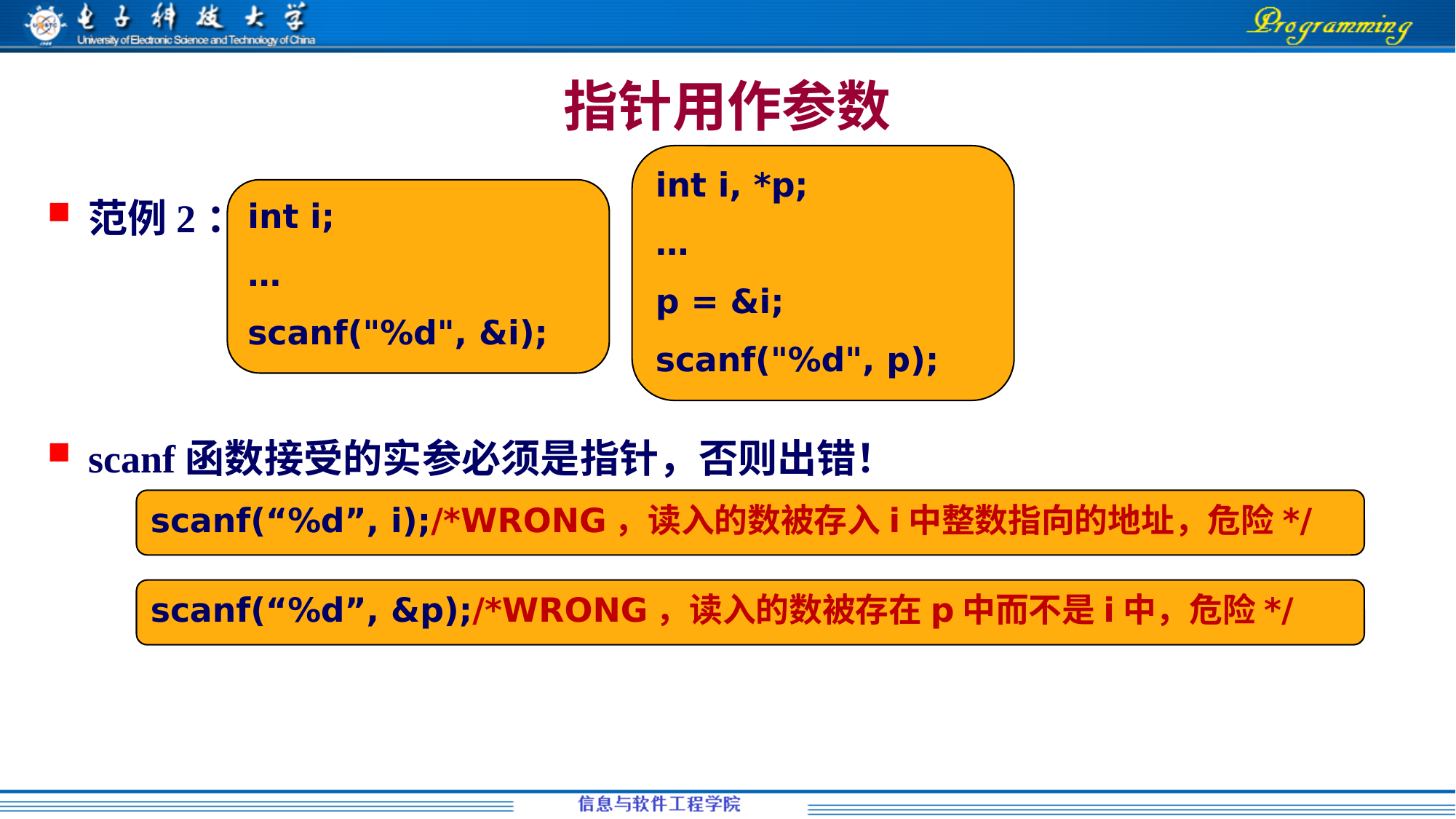

# 指针用作参数
int i, *p;
…
p = &i;
scanf("%d", p);
范例2：

scanf函数接受的实参必须是指针，否则出错！
int i;
…
scanf("%d", &i);
scanf(“%d”, i);/*WRONG，读入的数被存入i中整数指向的地址，危险*/
scanf(“%d”, &p);/*WRONG，读入的数被存在p中而不是i中，危险*/